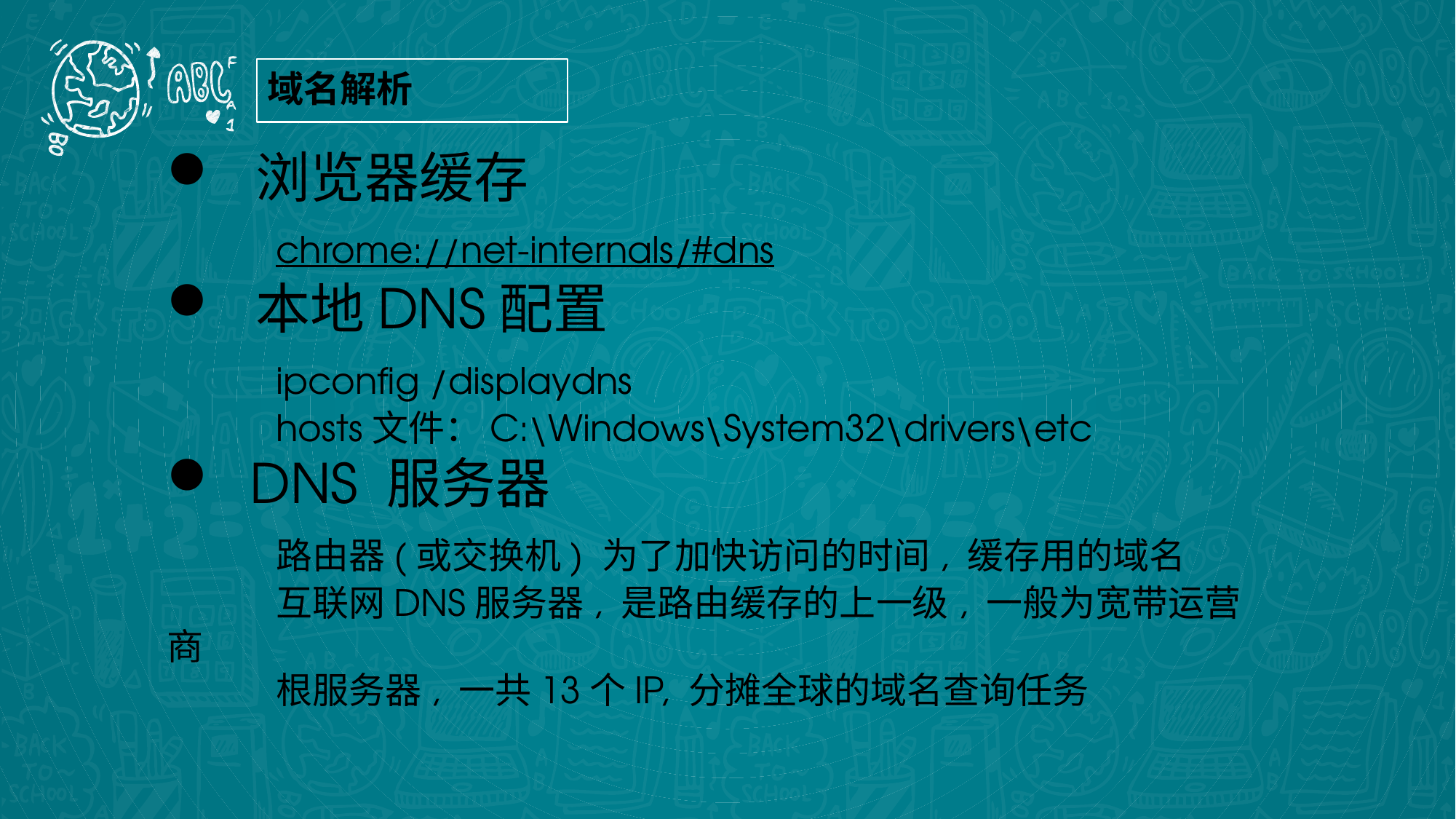

域名解析
浏览器缓存
	chrome://net-internals/#dns
本地DNS配置
	ipconfig /displaydns
	hosts文件：C:\Windows\System32\drivers\etc
 DNS 服务器
	路由器(或交换机) 为了加快访问的时间, 缓存用的域名
	互联网DNS服务器, 是路由缓存的上一级, 一般为宽带运营商
	根服务器, 一共13个IP, 分摊全球的域名查询任务